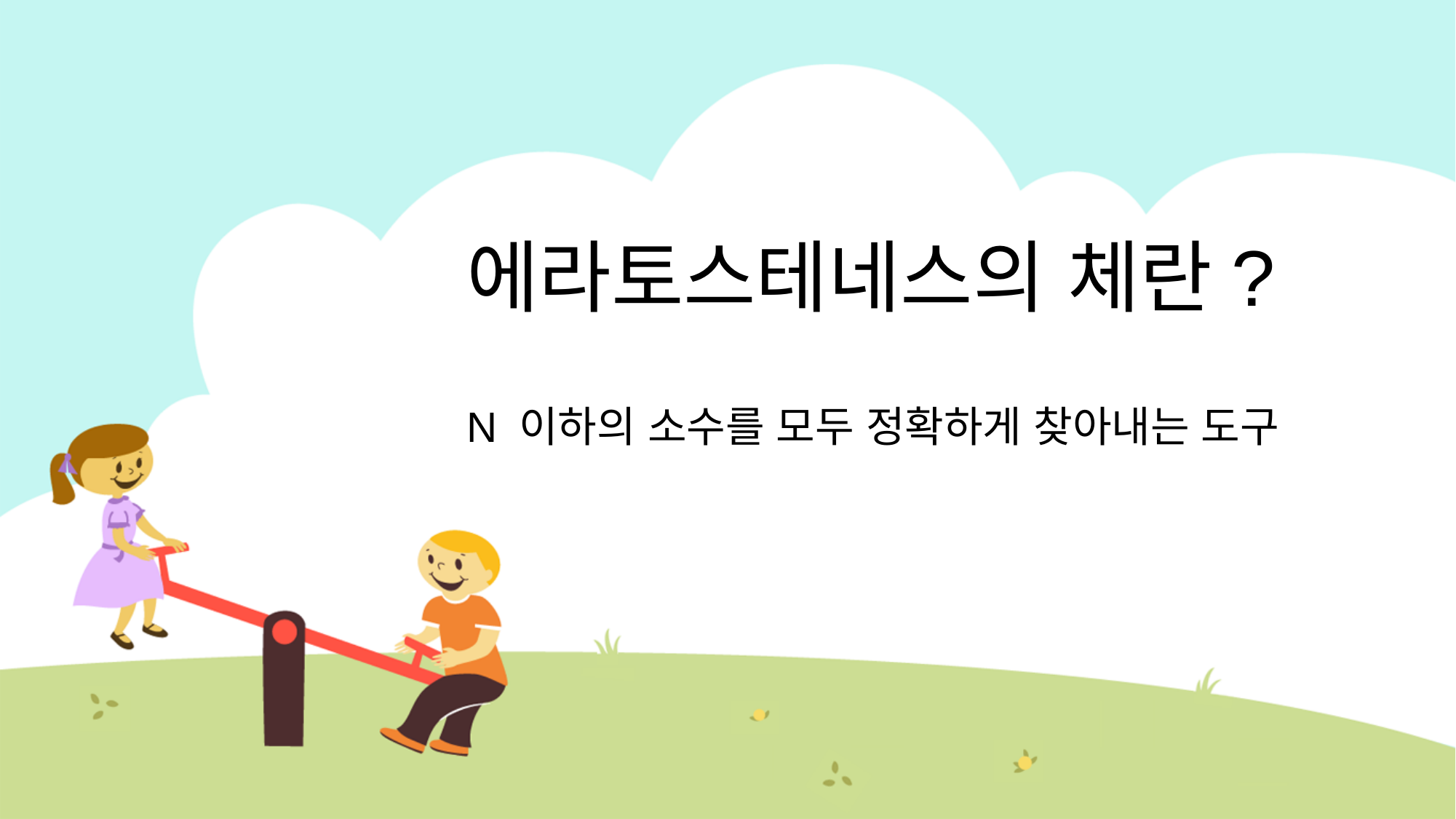

# 에라토스테네스의 체란?
N 이하의 소수를 모두 정확하게 찾아내는 도구